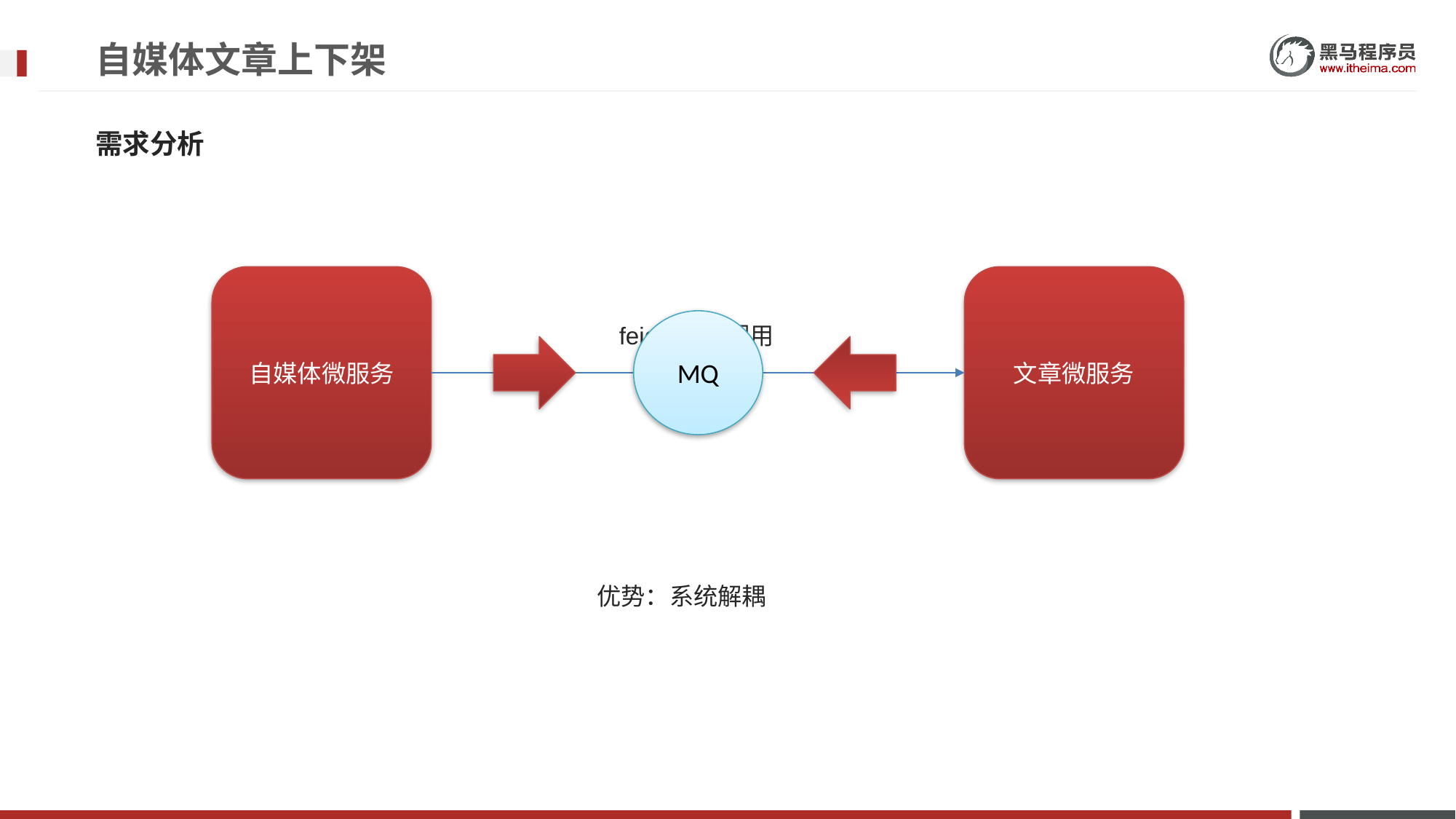

# 自媒体文章上下架
需求分析
自媒体微服务
文章微服务
feign远程调用
MQ

优势：系统解耦